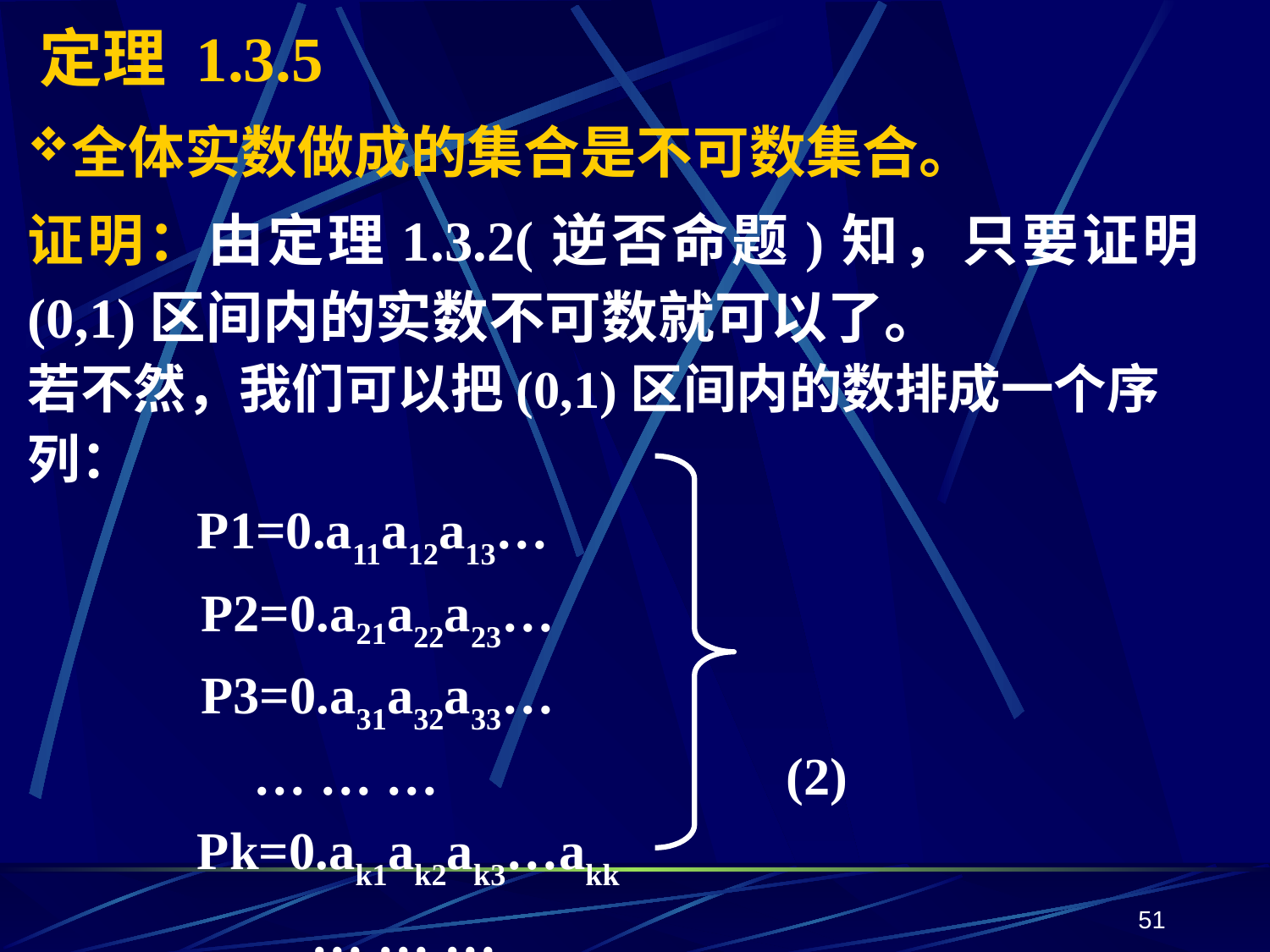

# 定理 1.3.5
全体实数做成的集合是不可数集合。
证明：由定理1.3.2(逆否命题)知，只要证明(0,1)区间内的实数不可数就可以了。
若不然，我们可以把(0,1)区间内的数排成一个序列：
             P1=0.a11a12a13…
             P2=0.a21a22a23…
             P3=0.a31a32a33…
                 … … …                          (2)
	   Pk=0.ak1ak2ak3…akk
                    … … …

51